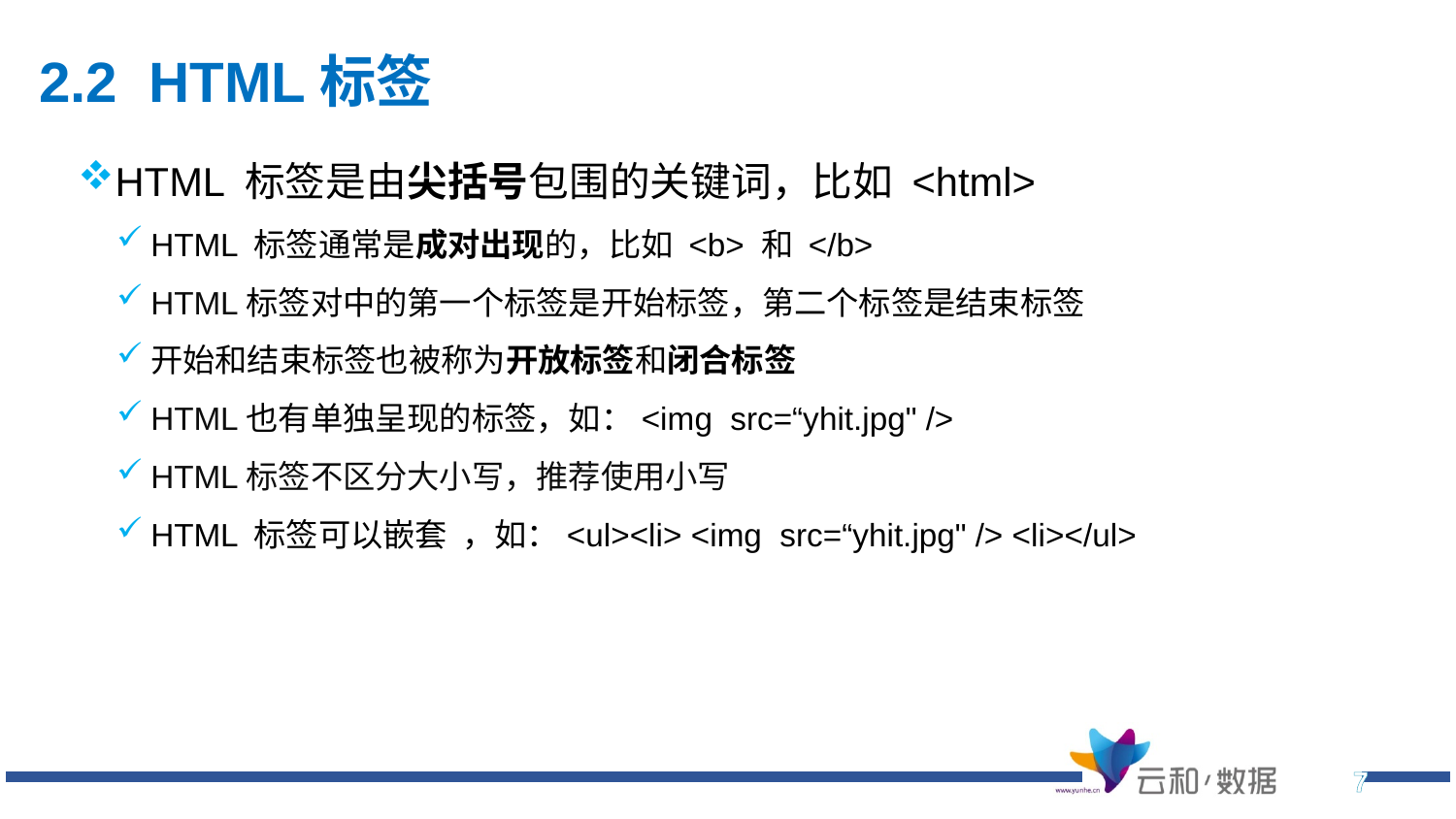

2.2  HTML标签
HTML 标签是由尖括号包围的关键词，比如 <html>
HTML 标签通常是成对出现的，比如 <b> 和 </b>
HTML标签对中的第一个标签是开始标签，第二个标签是结束标签
开始和结束标签也被称为开放标签和闭合标签
HTML也有单独呈现的标签，如：<img  src=“yhit.jpg" />
HTML标签不区分大小写，推荐使用小写
HTML 标签可以嵌套  ，如：<ul><li> <img  src=“yhit.jpg" /> <li></ul>
7